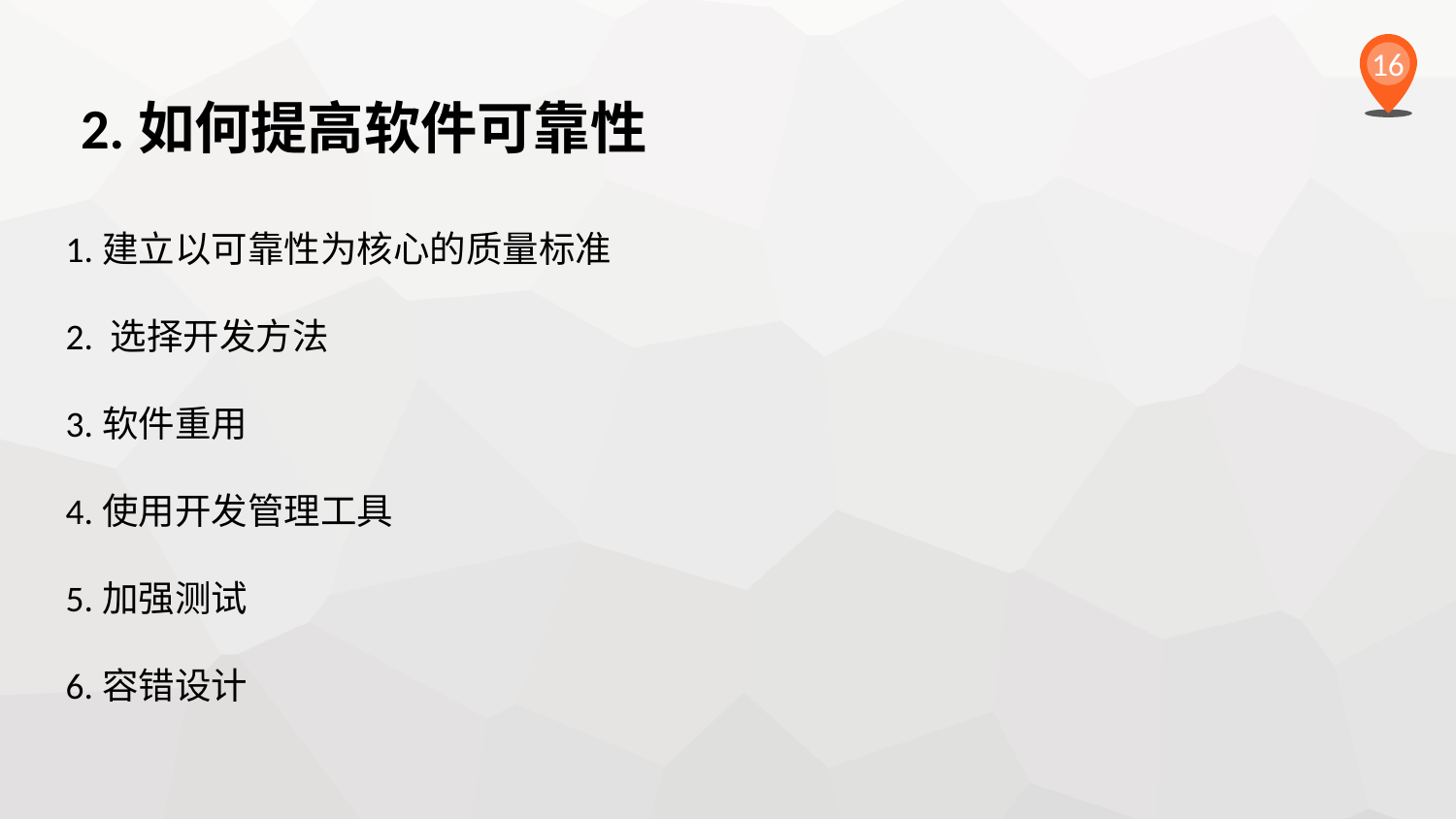

16
2.如何提高软件可靠性
1.建立以可靠性为核心的质量标准
2. 选择开发方法

3.软件重用

4.使用开发管理工具
5.加强测试

6.容错设计